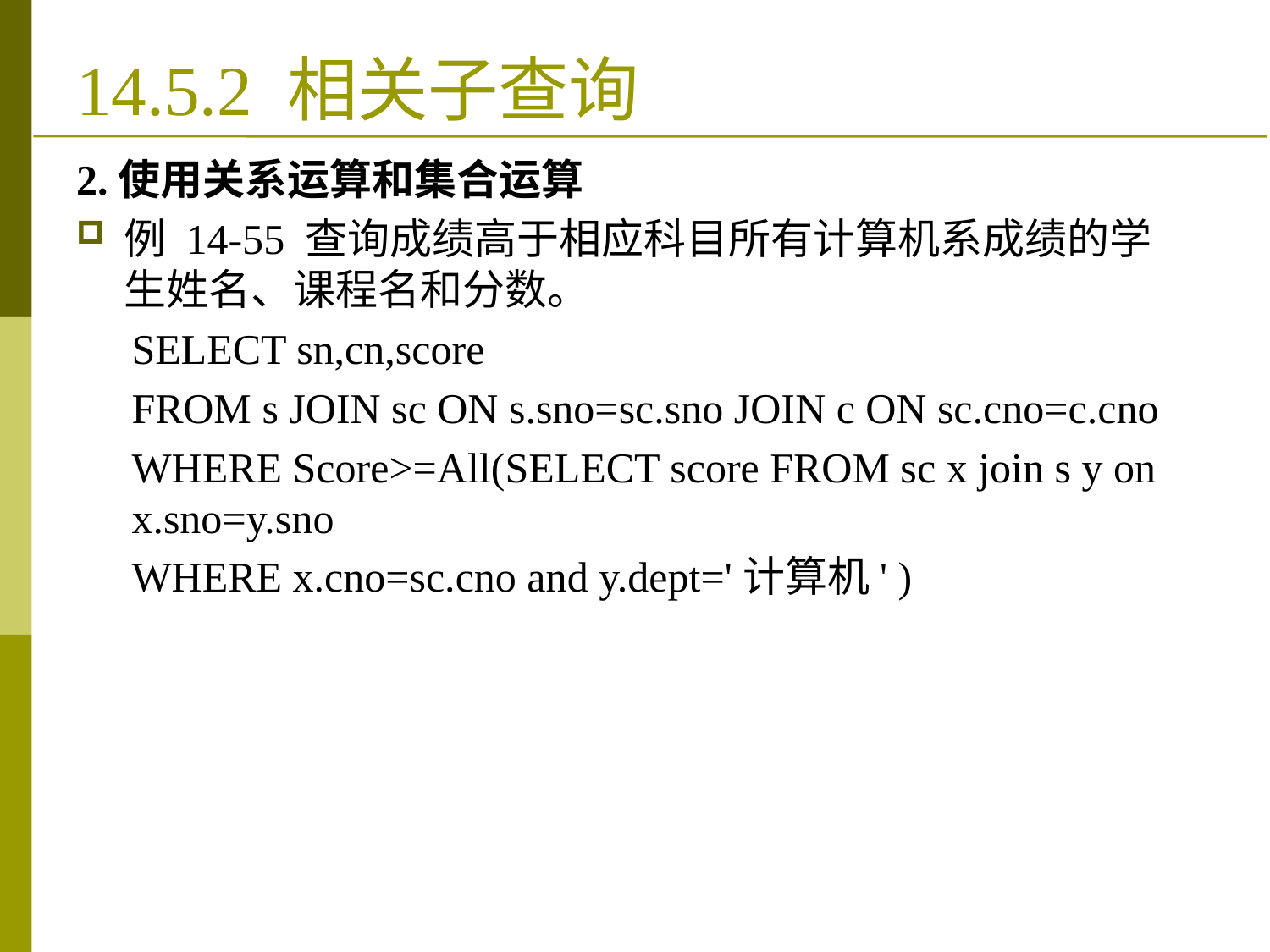

# 14.5.2 相关子查询
2.使用关系运算和集合运算
例 14‑55 查询成绩高于相应科目所有计算机系成绩的学生姓名、课程名和分数。
SELECT sn,cn,score
FROM s JOIN sc ON s.sno=sc.sno JOIN c ON sc.cno=c.cno
WHERE Score>=All(SELECT score FROM sc x join s y on x.sno=y.sno
WHERE x.cno=sc.cno and y.dept='计算机' )